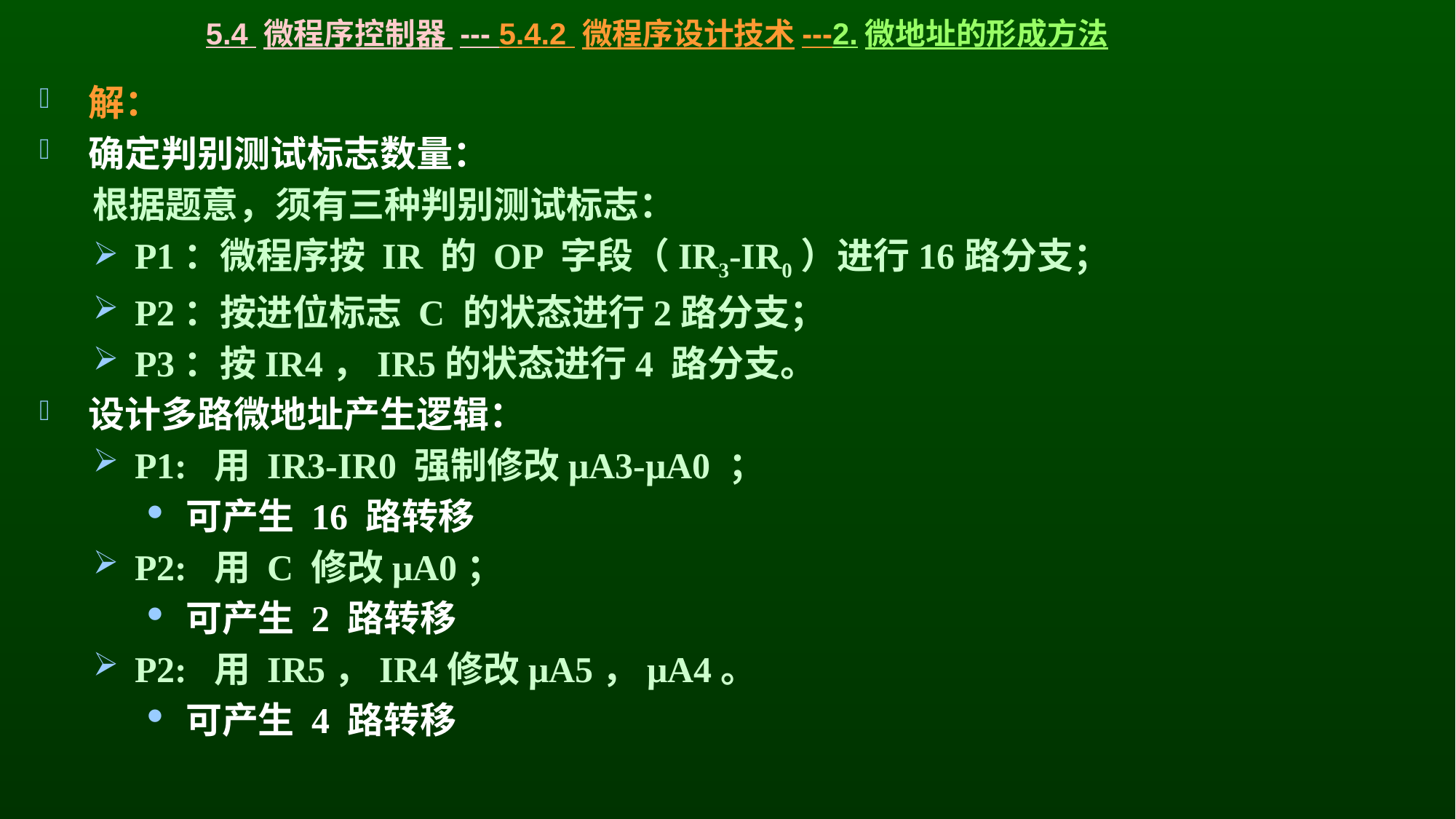

# 5.4 微程序控制器 --- 5.4.2 微程序设计技术---2.微地址的形成方法
 解：
 确定判别测试标志数量：
根据题意，须有三种判别测试标志：
 P1：微程序按 IR 的 OP 字段（IR3-IR0）进行16路分支；
 P2：按进位标志 C 的状态进行2路分支；
 P3：按IR4，IR5的状态进行4 路分支。
 设计多路微地址产生逻辑：
 P1:  用 IR3-IR0 强制修改μA3-μA0 ；
 可产生 16 路转移
 P2:  用 C 修改μA0；
 可产生 2 路转移
 P2:  用 IR5，IR4修改μA5，μA4。
 可产生 4 路转移